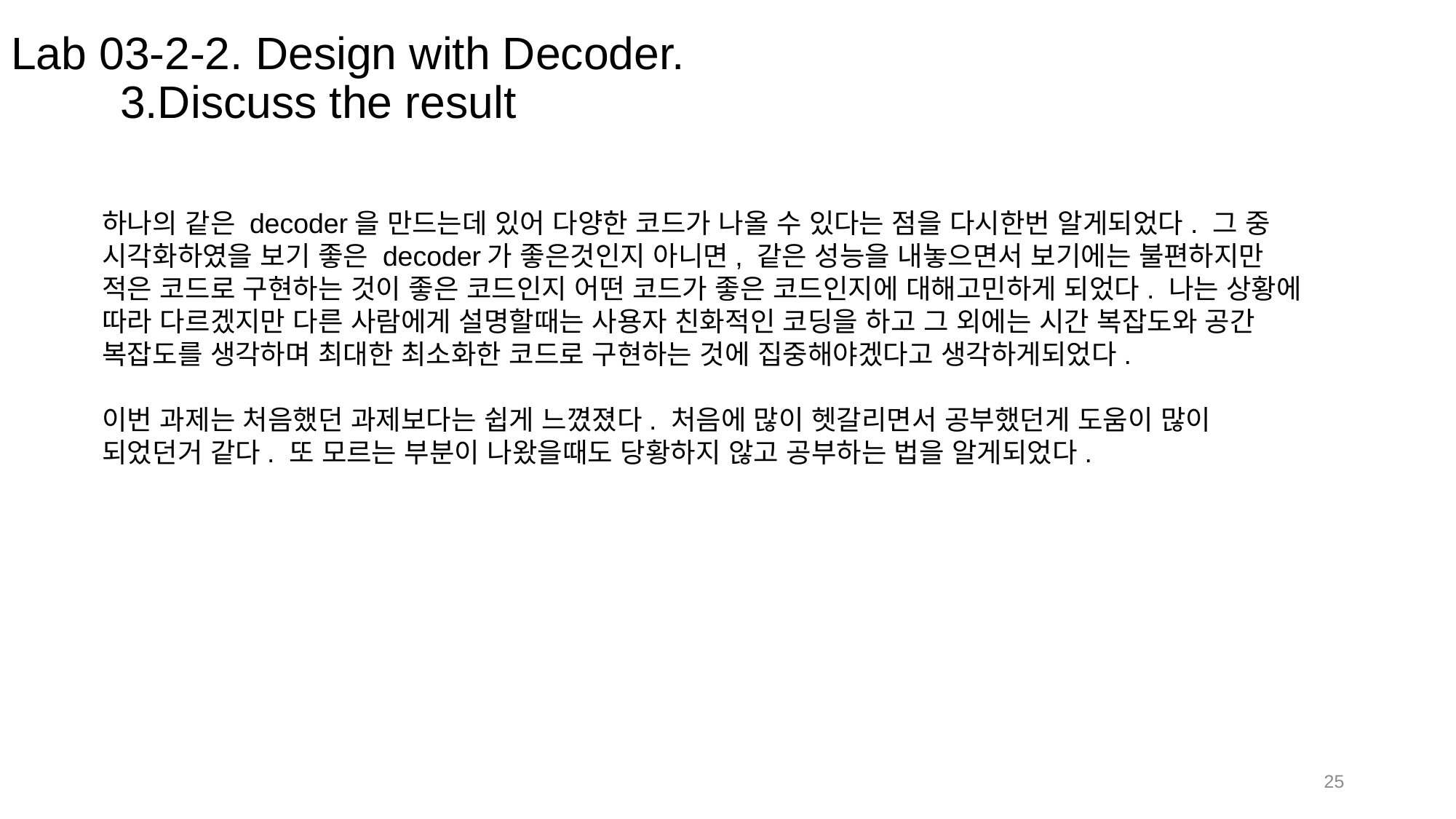

# Lab 03-2-2. Design with Decoder.
	3.Discuss the result
하나의 같은 decoder을 만드는데 있어 다양한 코드가 나올 수 있다는 점을 다시한번 알게되었다. 그 중 시각화하였을 보기 좋은 decoder가 좋은것인지 아니면, 같은 성능을 내놓으면서 보기에는 불편하지만 적은 코드로 구현하는 것이 좋은 코드인지 어떤 코드가 좋은 코드인지에 대해고민하게 되었다. 나는 상황에 따라 다르겠지만 다른 사람에게 설명할때는 사용자 친화적인 코딩을 하고 그 외에는 시간 복잡도와 공간 복잡도를 생각하며 최대한 최소화한 코드로 구현하는 것에 집중해야겠다고 생각하게되었다.

이번 과제는 처음했던 과제보다는 쉽게 느꼈졌다. 처음에 많이 헷갈리면서 공부했던게 도움이 많이 되었던거 같다. 또 모르는 부분이 나왔을때도 당황하지 않고 공부하는 법을 알게되었다.

25